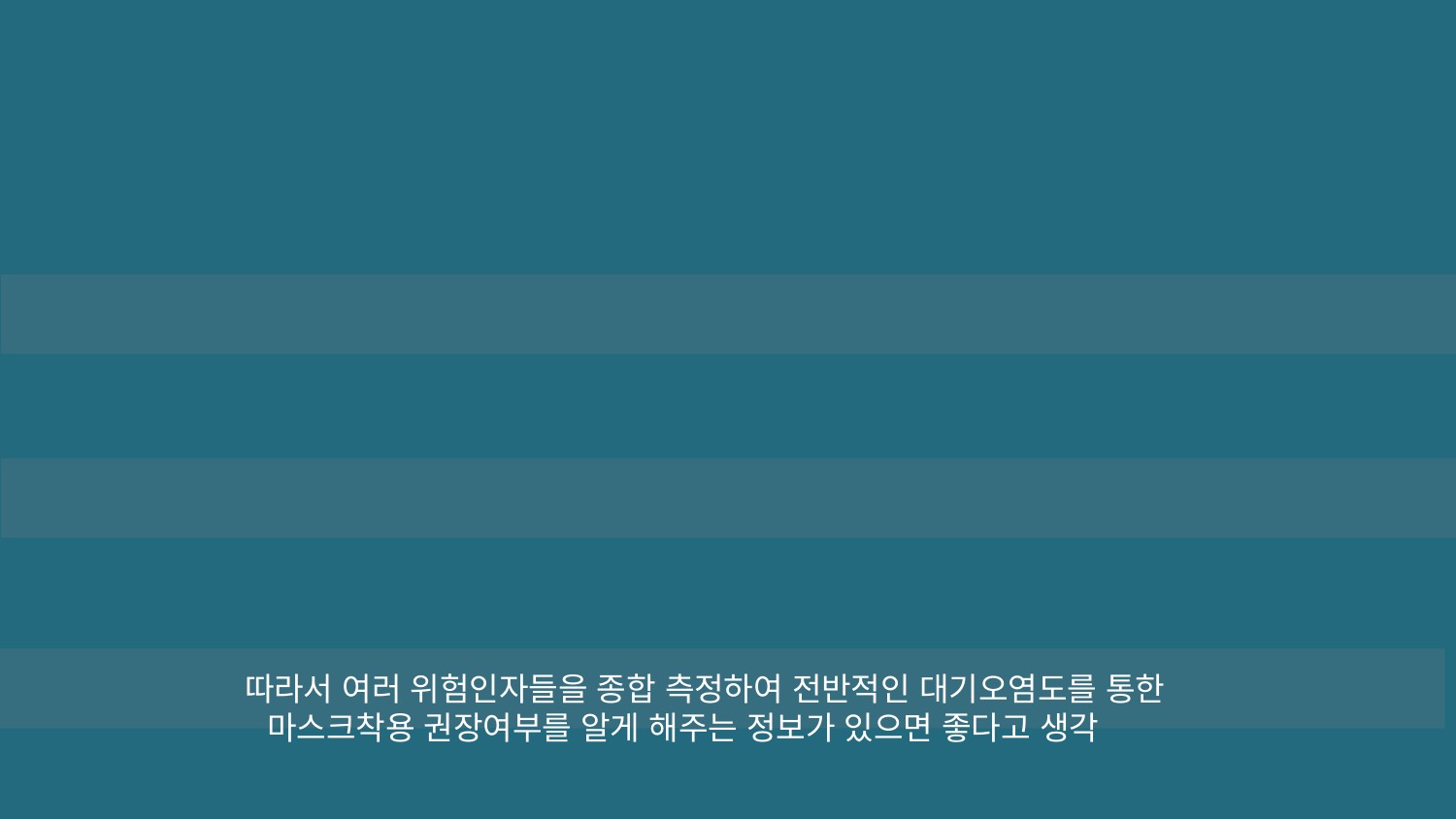

개발배경
1.

         대부분 사람들은 대기오염수치 관련해서는 미세먼지만 주요 위험인자로 여김
2 .

  실상은 미세먼지 뿐만 아니라 질소, 스모그, 산성도 등의 다양한 수치들도 위험인자
3 .

    따라서 여러 위험인자들을 종합 측정하여 전반적인 대기오염도를 통한 마스크착용 권장여부를 알게 해주는 정보가 있으면 좋다고 생각